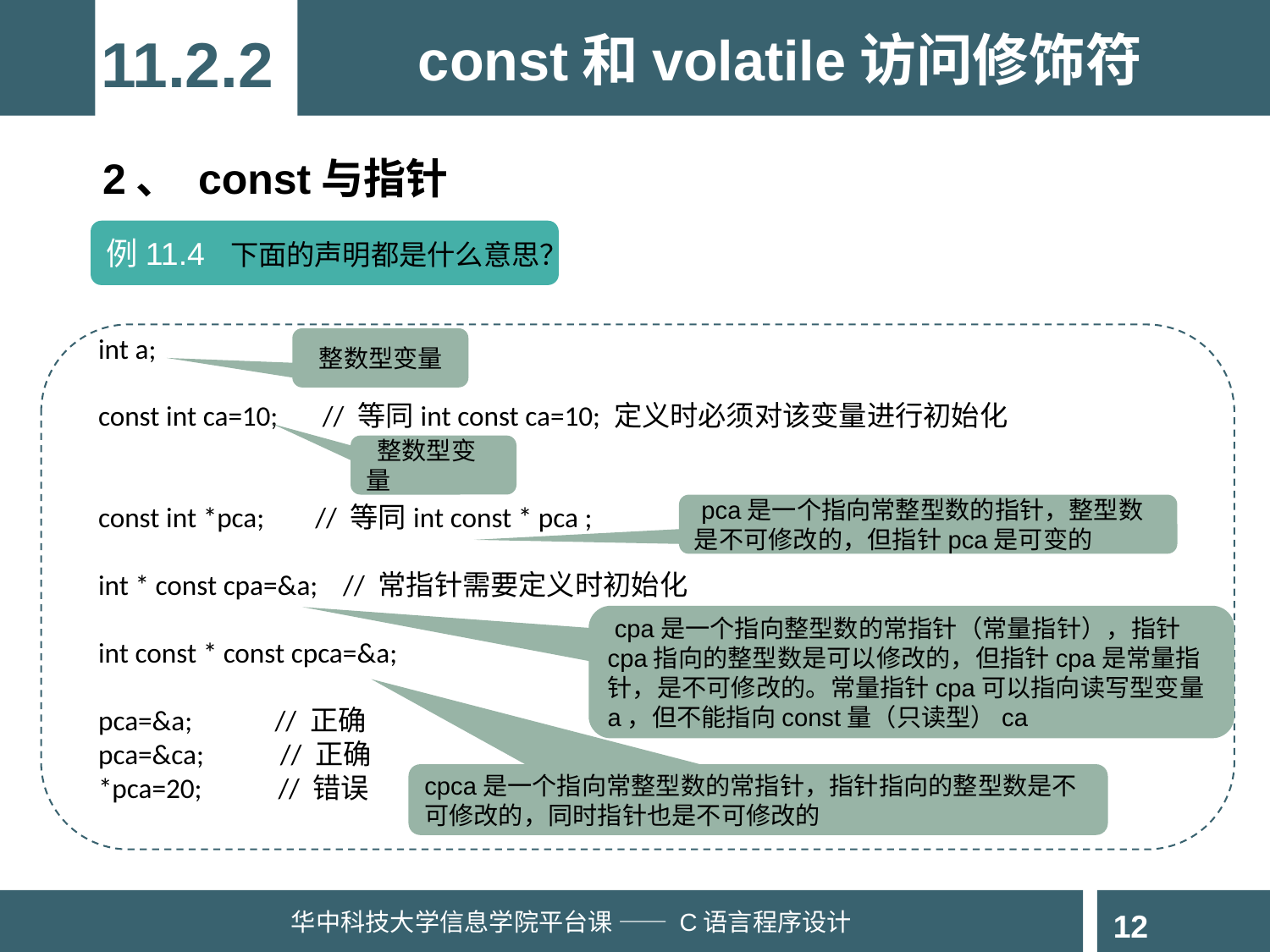

11.2.2
const和volatile访问修饰符
2、 const与指针
例11.4  下面的声明都是什么意思？
int a;

const int ca=10;       // 等同int const ca=10; 定义时必须对该变量进行初始化

const int *pca;        // 等同int const * pca ;

int * const cpa=&a;    // 常指针需要定义时初始化

int const * const cpca=&a;

pca=&a;             // 正确
pca=&ca;            // 正确
*pca=20;            // 错误

 整数型变量
 整数型变量
 pca是一个指向常整型数的指针，整型数是不可修改的，但指针pca是可变的
 cpa是一个指向整型数的常指针（常量指针），指针cpa指向的整型数是可以修改的，但指针cpa是常量指针，是不可修改的。常量指针cpa可以指向读写型变量a，但不能指向const量（只读型）ca
cpca是一个指向常整型数的常指针，指针指向的整型数是不可修改的，同时指针也是不可修改的